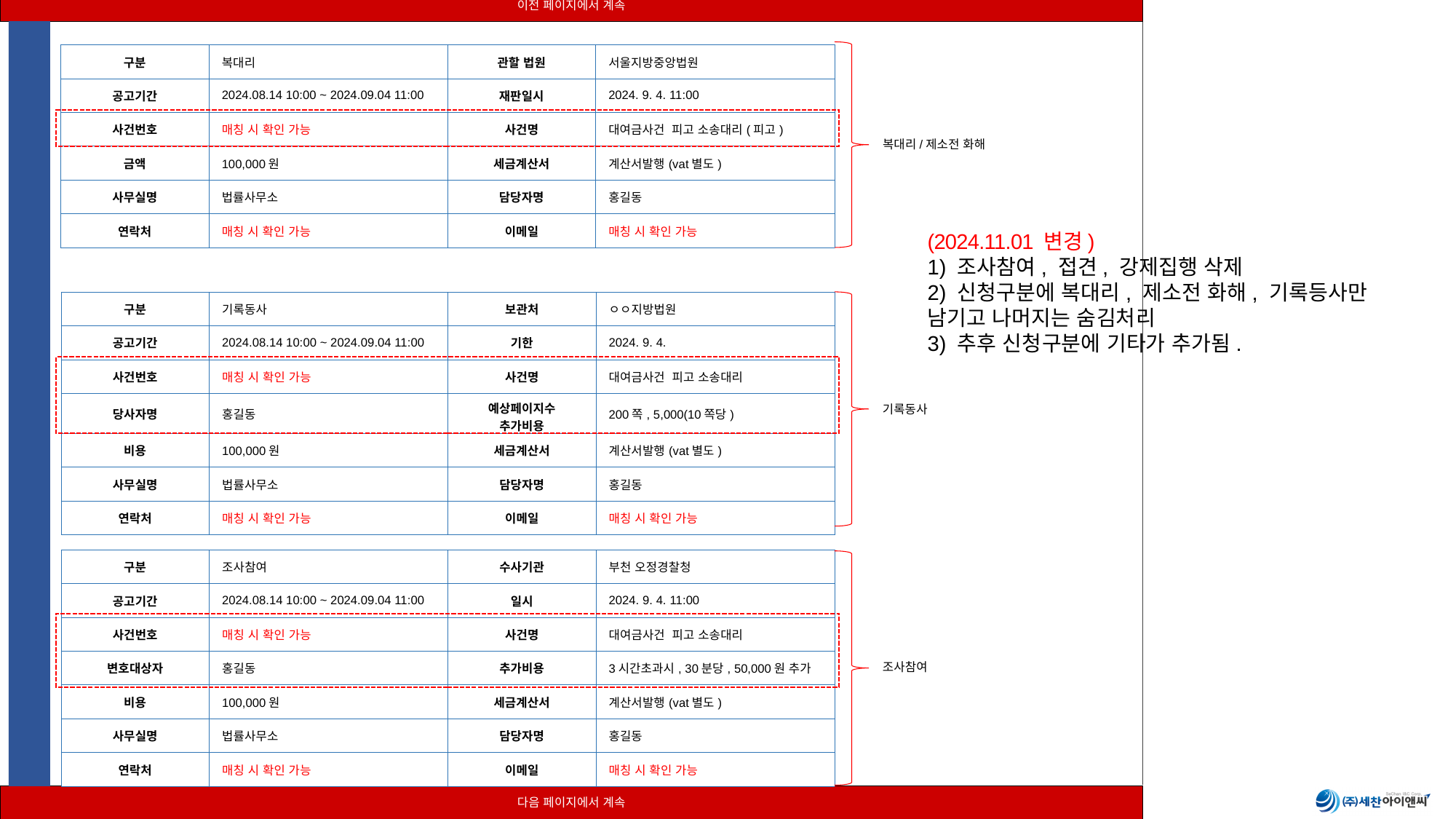

| 구분 | 복대리 | 관할 법원 | 서울지방중앙법원 |
| --- | --- | --- | --- |
| 공고기간 | 2024.08.14 10:00 ~ 2024.09.04 11:00 | 재판일시 | 2024. 9. 4. 11:00 |
| 사건번호 | 매칭 시 확인 가능 | 사건명 | 대여금사건 피고 소송대리(피고) |
| 금액 | 100,000원 | 세금계산서 | 계산서발행(vat별도) |
| 사무실명 | 법률사무소 | 담당자명 | 홍길동 |
| 연락처 | 매칭 시 확인 가능 | 이메일 | 매칭 시 확인 가능 |

복대리/제소전 화해
(2024.11.01 변경)
1) 조사참여, 접견, 강제집행 삭제
2) 신청구분에 복대리, 제소전 화해, 기록등사만 남기고 나머지는 숨김처리
3) 추후 신청구분에 기타가 추가됨.

| 구분 | 기록동사 | 보관처 | ㅇㅇ지방법원 |
| --- | --- | --- | --- |
| 공고기간 | 2024.08.14 10:00 ~ 2024.09.04 11:00 | 기한 | 2024. 9. 4. |
| 사건번호 | 매칭 시 확인 가능 | 사건명 | 대여금사건 피고 소송대리 |
| 당사자명 | 홍길동 | 예상페이지수 추가비용 | 200쪽, 5,000(10쪽당) |
| 비용 | 100,000원 | 세금계산서 | 계산서발행(vat별도) |
| 사무실명 | 법률사무소 | 담당자명 | 홍길동 |
| 연락처 | 매칭 시 확인 가능 | 이메일 | 매칭 시 확인 가능 |

기록동사
| 구분 | 조사참여 | 수사기관 | 부천 오정경찰청 |
| --- | --- | --- | --- |
| 공고기간 | 2024.08.14 10:00 ~ 2024.09.04 11:00 | 일시 | 2024. 9. 4. 11:00 |
| 사건번호 | 매칭 시 확인 가능 | 사건명 | 대여금사건 피고 소송대리 |
| 변호대상자 | 홍길동 | 추가비용 | 3시간초과시, 30분당, 50,000원 추가 |
| 비용 | 100,000원 | 세금계산서 | 계산서발행(vat별도) |
| 사무실명 | 법률사무소 | 담당자명 | 홍길동 |
| 연락처 | 매칭 시 확인 가능 | 이메일 | 매칭 시 확인 가능 |

조사참여